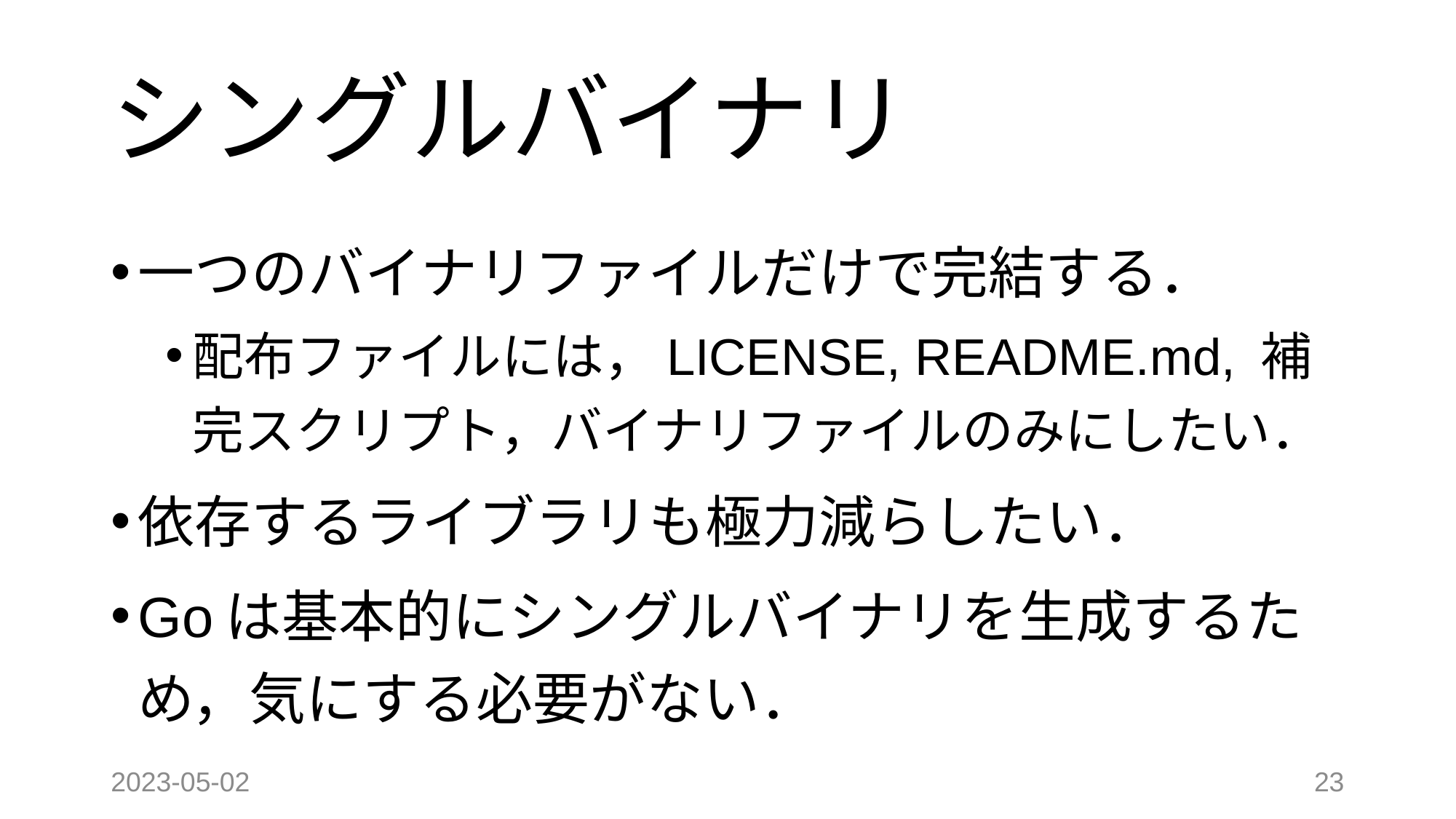

# シングルバイナリ
一つのバイナリファイルだけで完結する．
配布ファイルには，LICENSE, README.md, 補完スクリプト，バイナリファイルのみにしたい．
依存するライブラリも極力減らしたい．
Goは基本的にシングルバイナリを生成するため，気にする必要がない．
2023-05-02
23